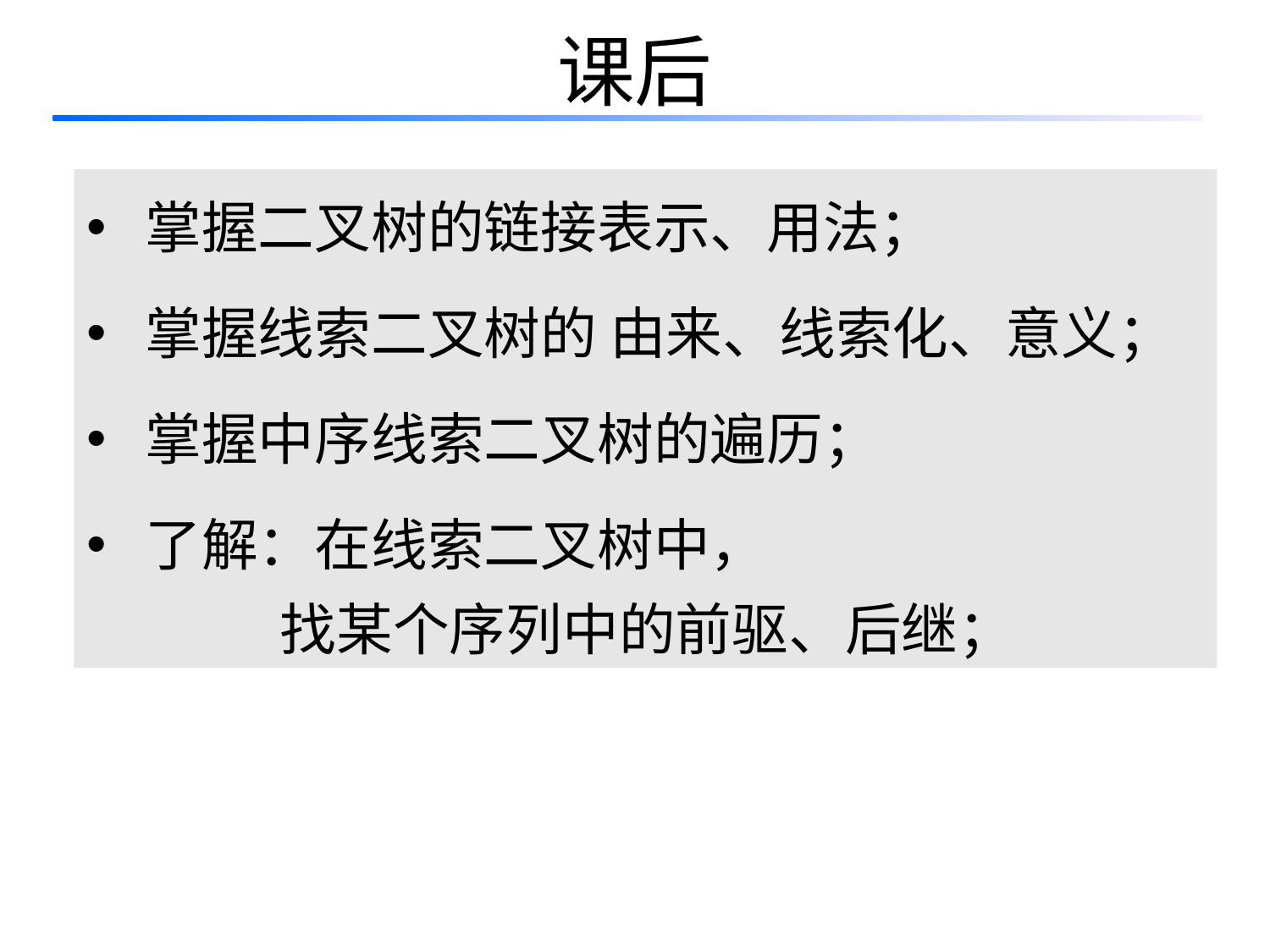

课后

  掌握二叉树的链接表示、用法；
  掌握线索二叉树的 由来、线索化、意义；
  掌握中序线索二叉树的遍历；
  了解：在线索二叉树中，
             找某个序列中的前驱、后继；